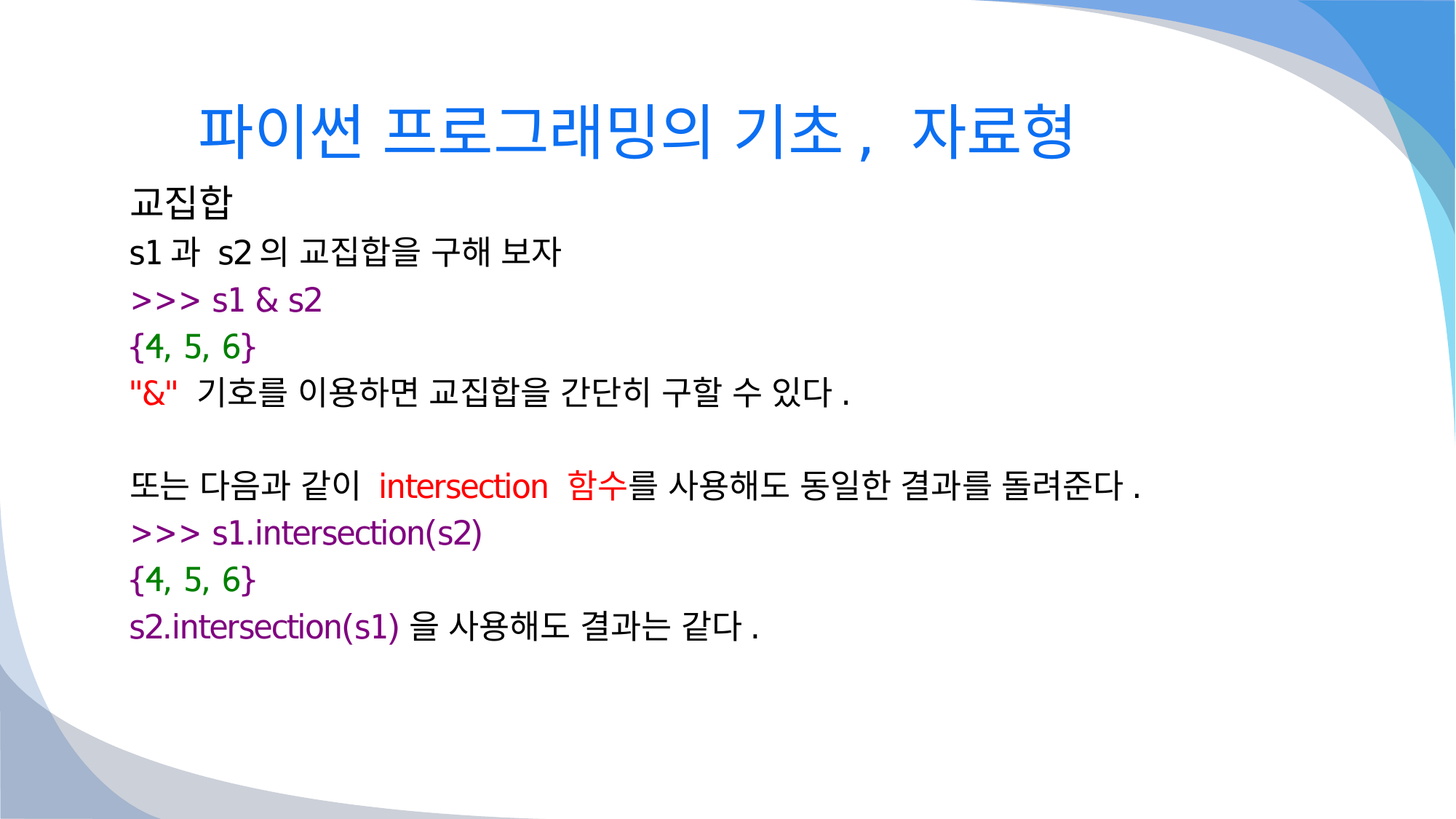

# 파이썬 프로그래밍의 기초, 자료형
교집합
s1과 s2의 교집합을 구해 보자
>>> s1 & s2
{4, 5, 6}
"&" 기호를 이용하면 교집합을 간단히 구할 수 있다.

또는 다음과 같이 intersection 함수를 사용해도 동일한 결과를 돌려준다.
>>> s1.intersection(s2)
{4, 5, 6}
s2.intersection(s1)을 사용해도 결과는 같다.